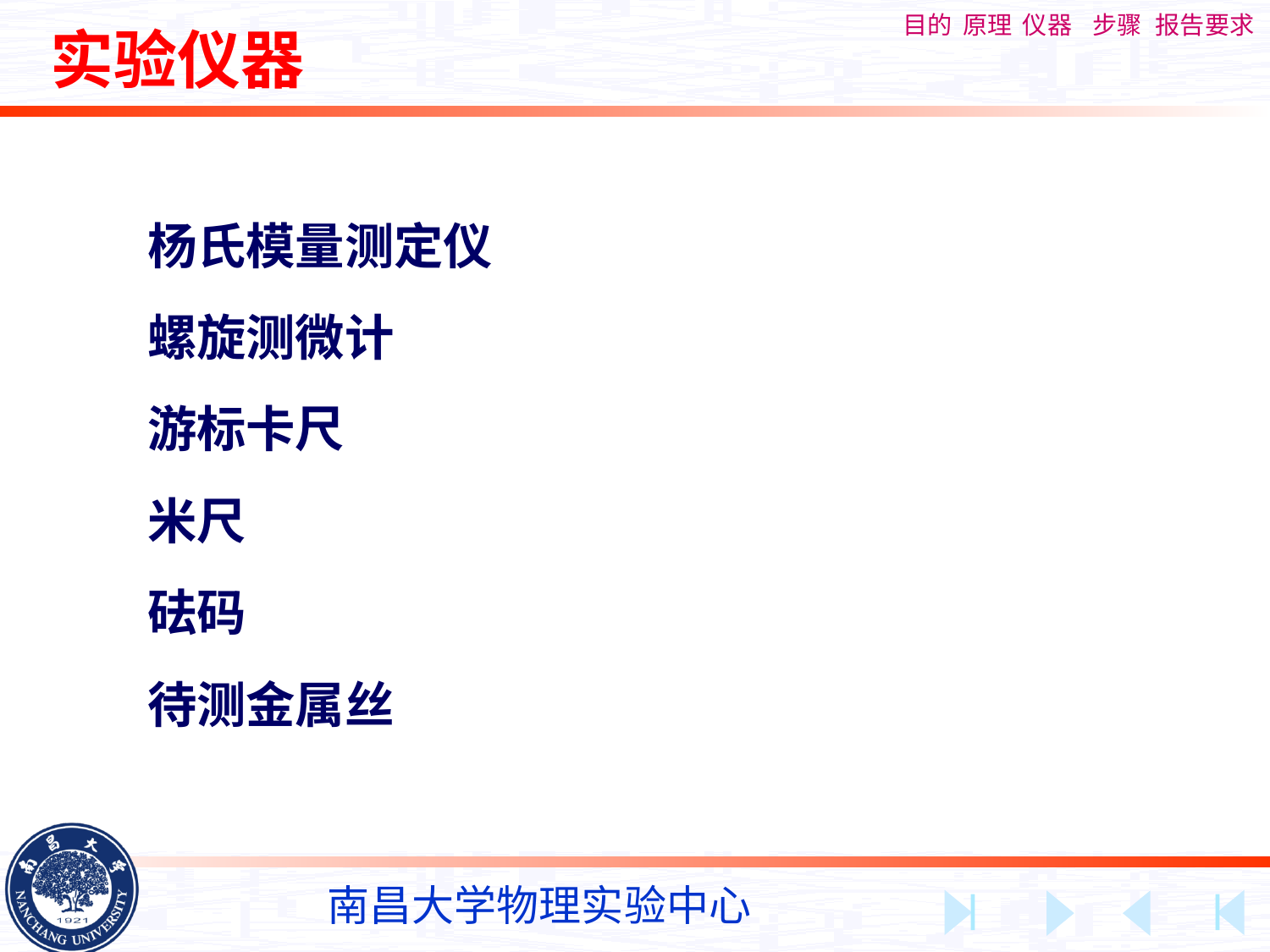

实验仪器
杨氏模量测定仪
螺旋测微计
游标卡尺
米尺
砝码
待测金属丝